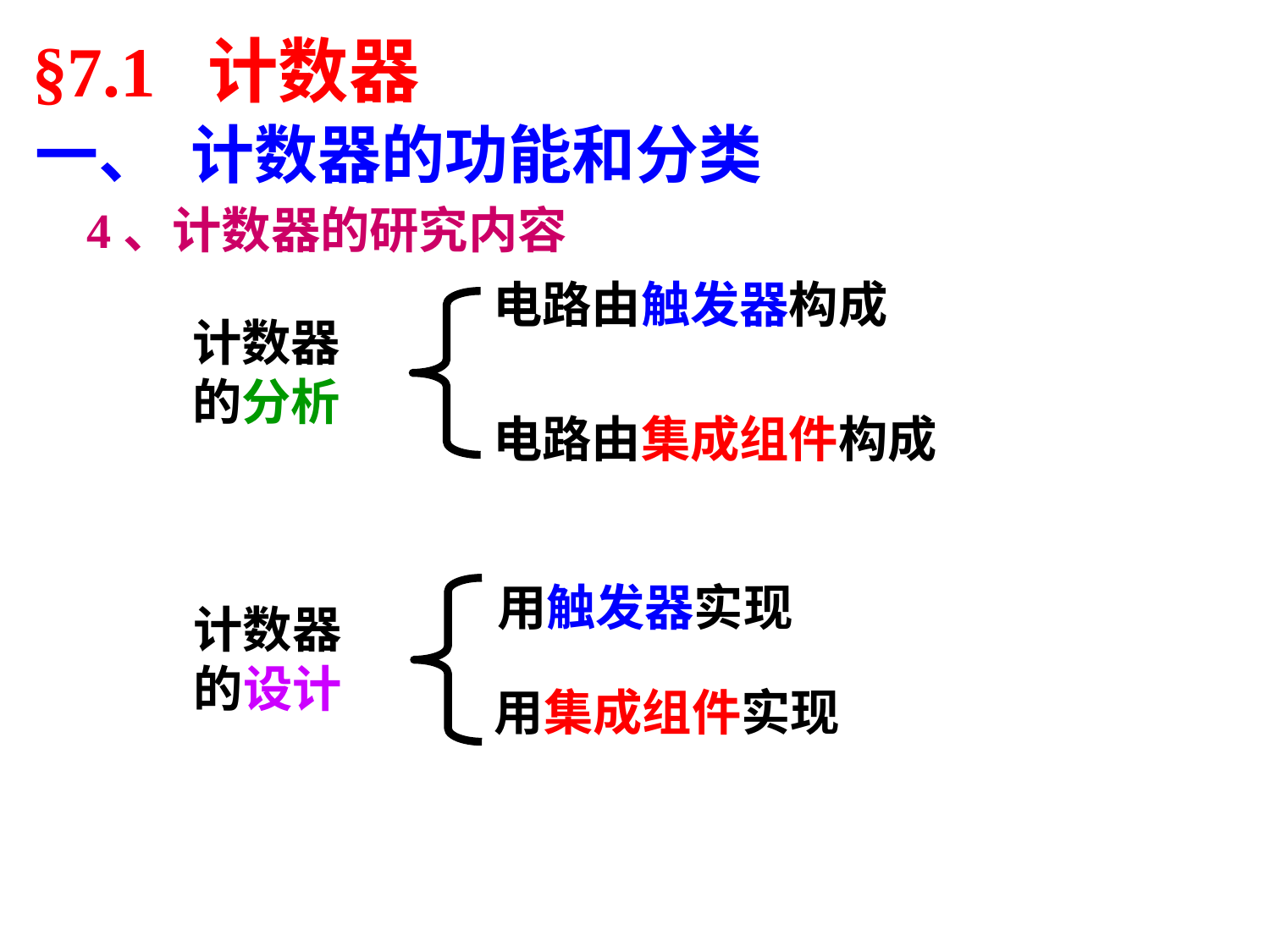

§7.1  计数器
一、  计数器的功能和分类
4、计数器的研究内容
电路由触发器构成

计数器的分析
电路由集成组件构成
用触发器实现

计数器的设计
用集成组件实现